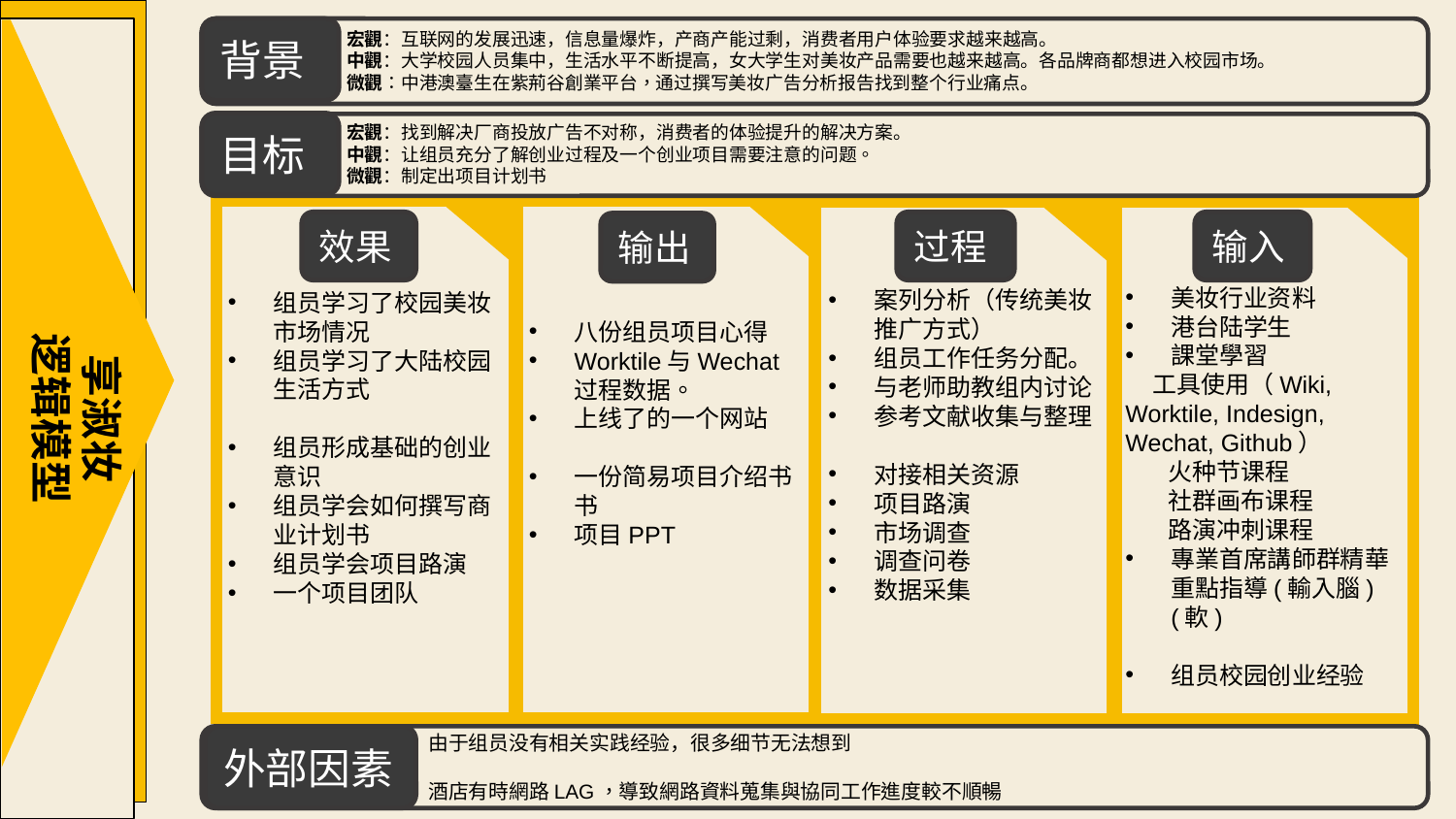

享淑妆
逻辑模型

背景
目标

外部因素
宏觀：互联网的发展迅速，信息量爆炸，产商产能过剩，消费者用户体验要求越来越高。
中觀：大学校园人员集中，生活水平不断提高，女大学生对美妆产品需要也越来越高。各品牌商都想进入校园市场。
微觀：中港澳臺生在紫荊谷創業平台，通过撰写美妆广告分析报告找到整个行业痛点。
宏觀：找到解决厂商投放广告不对称，消费者的体验提升的解决方案。
中觀：让组员充分了解创业过程及一个创业项目需要注意的问题。
微觀：制定出项目计划书
效果
过程
输入
输出
美妆行业资料
港台陆学生
課堂學習
    工具使用（Wiki,    Worktile, Indesign, Wechat, Github）
       火种节课程
       社群画布课程
       路演冲刺课程
專業首席講師群精華重點指導(輸入腦)(軟)

组员校园创业经验

案列分析（传统美妆推广方式）
组员工作任务分配。
与老师助教组内讨论
参考文献收集与整理

对接相关资源
项目路演
市场调查
调查问卷
数据采集

八份组员项目心得
Worktile与Wechat过程数据。
上线了的一个网站

一份简易项目介绍书书
项目PPT
组员学习了校园美妆市场情况
组员学习了大陆校园生活方式

组员形成基础的创业意识
组员学会如何撰写商业计划书
组员学会项目路演
一个项目团队

由于组员没有相关实践经验，很多细节无法想到

酒店有時網路LAG，導致網路資料蒐集與協同工作進度較不順暢